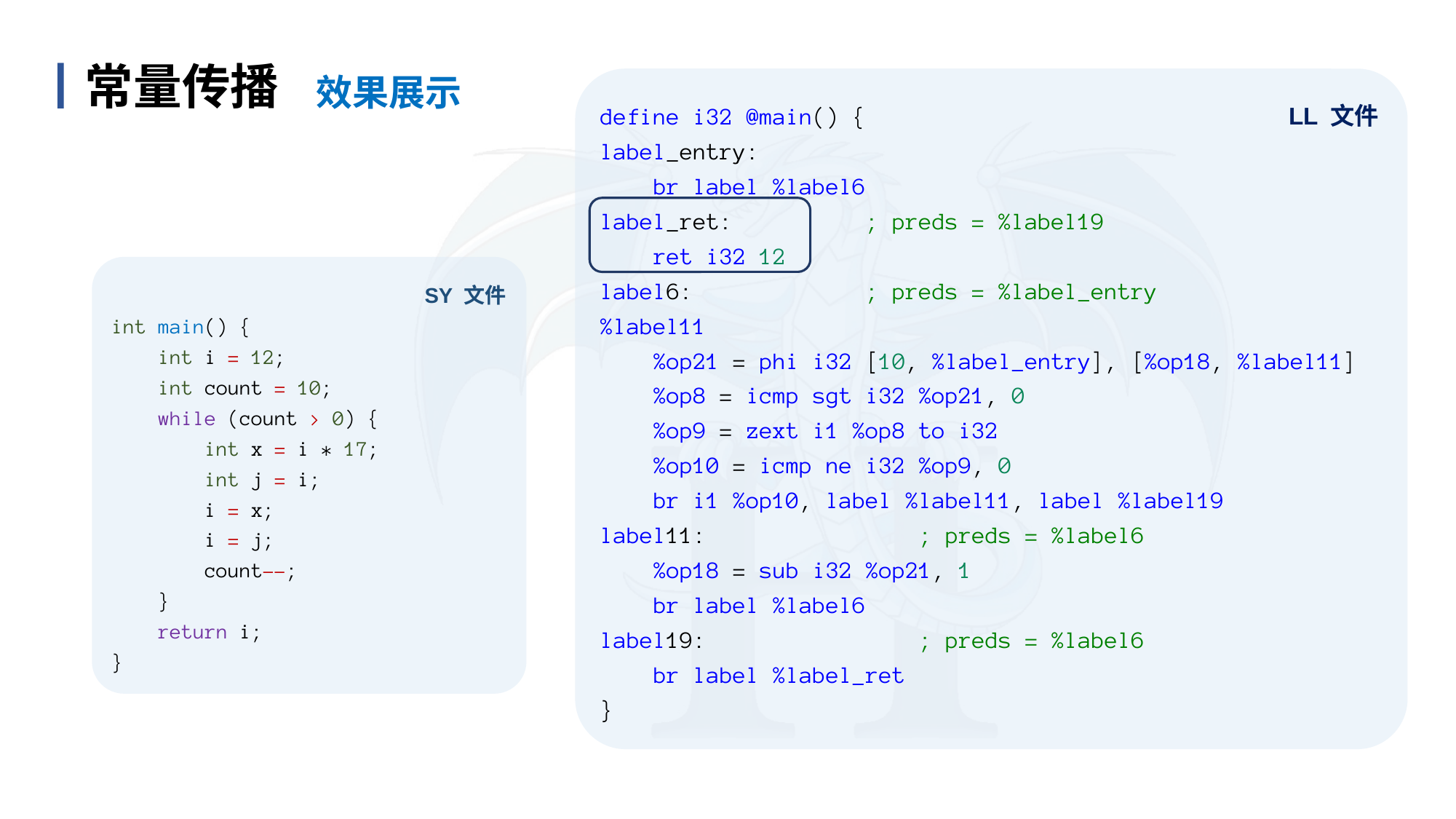

效果展示
丨常量传播
目 录
content
define i32 @main() {				   LL 文件
label_entry:
    br label %label6
label_ret:          ; preds = %label19
    ret i32 12
label6:             ; preds = %label_entry
%label11
    %op21 = phi i32 [10, %label_entry], [%op18, %label11]
    %op8 = icmp sgt i32 %op21, 0
    %op9 = zext i1 %op8 to i32
    %op10 = icmp ne i32 %op9, 0
    br i1 %op10, label %label11, label %label19
label11:                ; preds = %label6
    %op18 = sub i32 %op21, 1
    br label %label6
label19:                ; preds = %label6
    br label %label_ret
}

SY 文件
int main() {
    int i = 12;
    int count = 10;
    while (count > 0) {
        int x = i * 17;
        int j = i;
        i = x;
        i = j;
        count--;
    }
    return i;
}